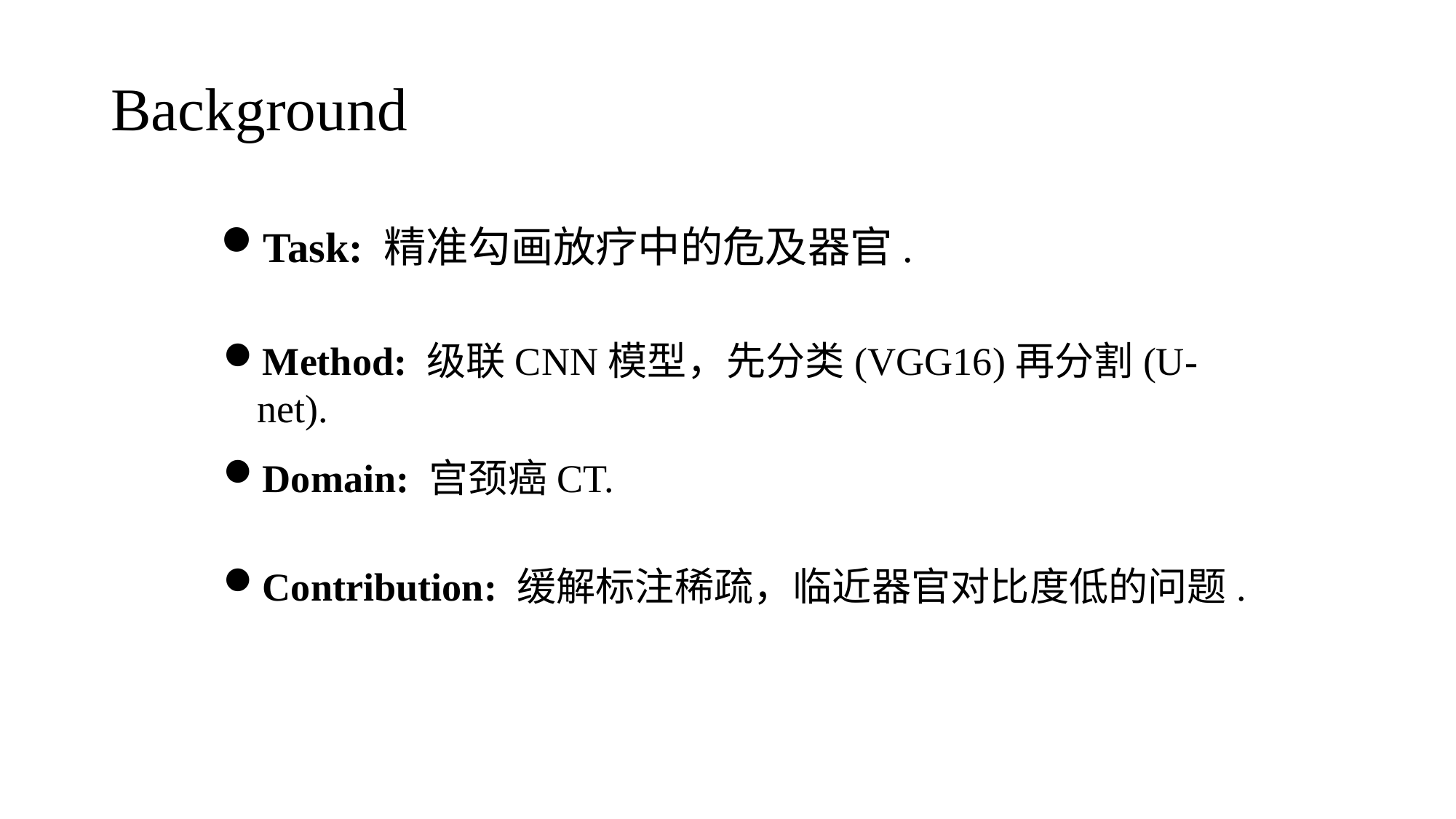

# Background

Task: 精准勾画放疗中的危及器官.
Method: 级联CNN模型，先分类(VGG16)再分割(U-net).
Domain: 宫颈癌CT.
Contribution: 缓解标注稀疏，临近器官对比度低的问题.